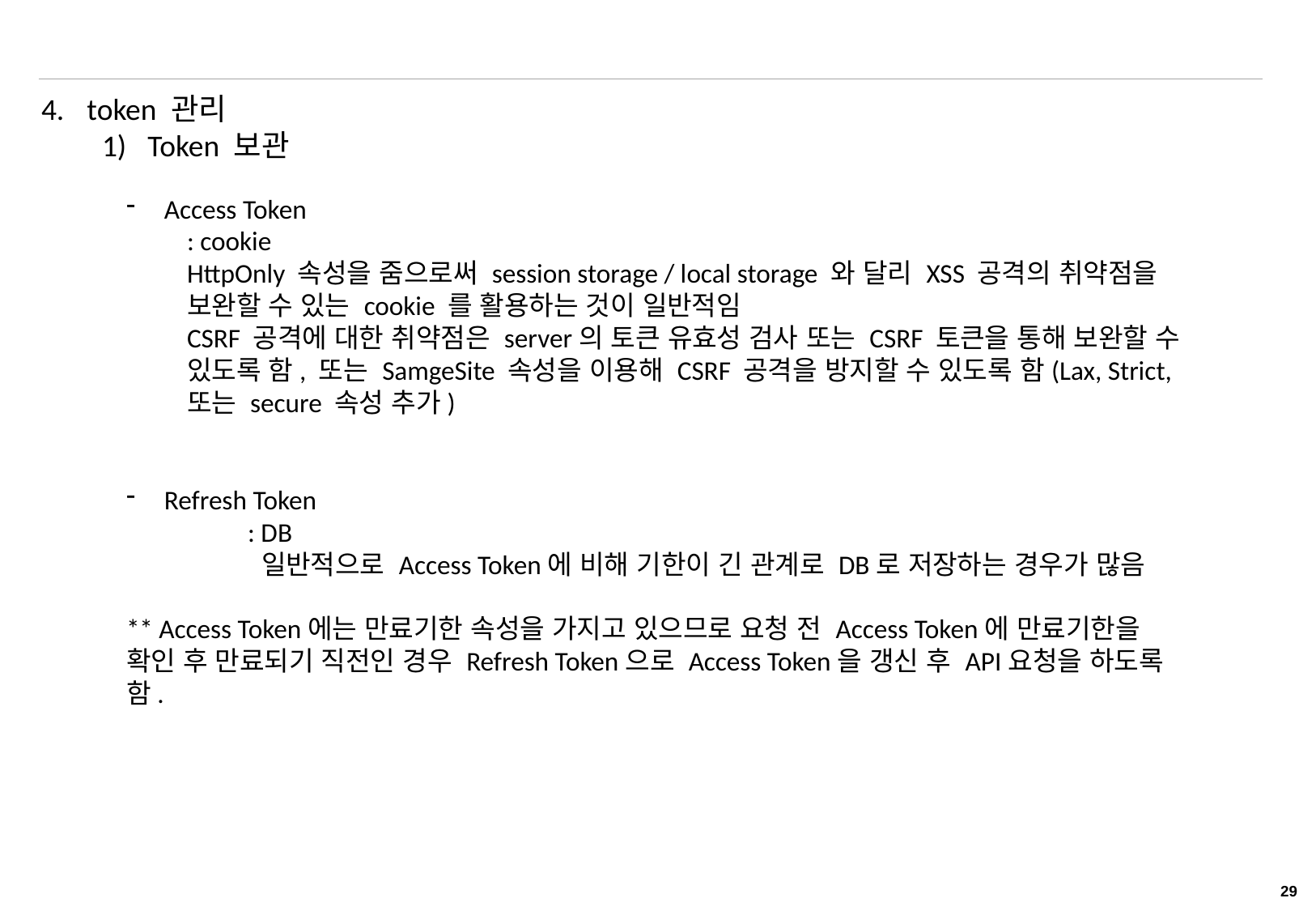

token 관리
Token 보관
Access Token
: cookie
HttpOnly 속성을 줌으로써 session storage / local storage 와 달리 XSS 공격의 취약점을 보완할 수 있는 cookie 를 활용하는 것이 일반적임
CSRF 공격에 대한 취약점은 server의 토큰 유효성 검사 또는 CSRF 토큰을 통해 보완할 수 있도록 함, 또는 SamgeSite 속성을 이용해 CSRF 공격을 방지할 수 있도록 함(Lax, Strict, 또는 secure 속성 추가)

Refresh Token
	: DB
	 일반적으로 Access Token에 비해 기한이 긴 관계로 DB로 저장하는 경우가 많음

** Access Token에는 만료기한 속성을 가지고 있으므로 요청 전 Access Token에 만료기한을 확인 후 만료되기 직전인 경우 Refresh Token으로 Access Token을 갱신 후 API요청을 하도록 함.